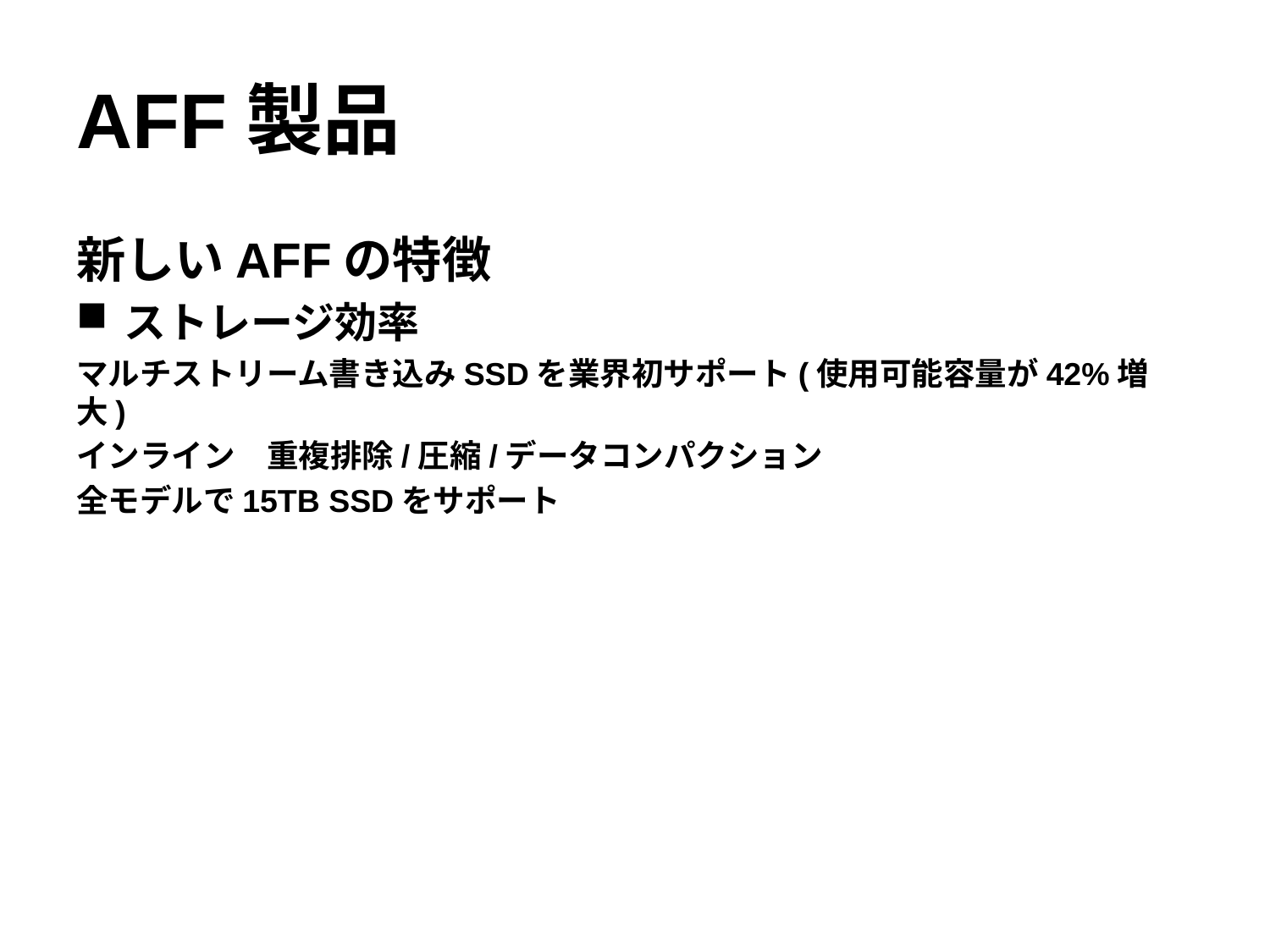

# AFF製品
新しいAFFの特徴
ストレージ効率
マルチストリーム書き込みSSDを業界初サポート(使用可能容量が42%増大)
インライン　重複排除/圧縮/データコンパクション
全モデルで15TB SSDをサポート